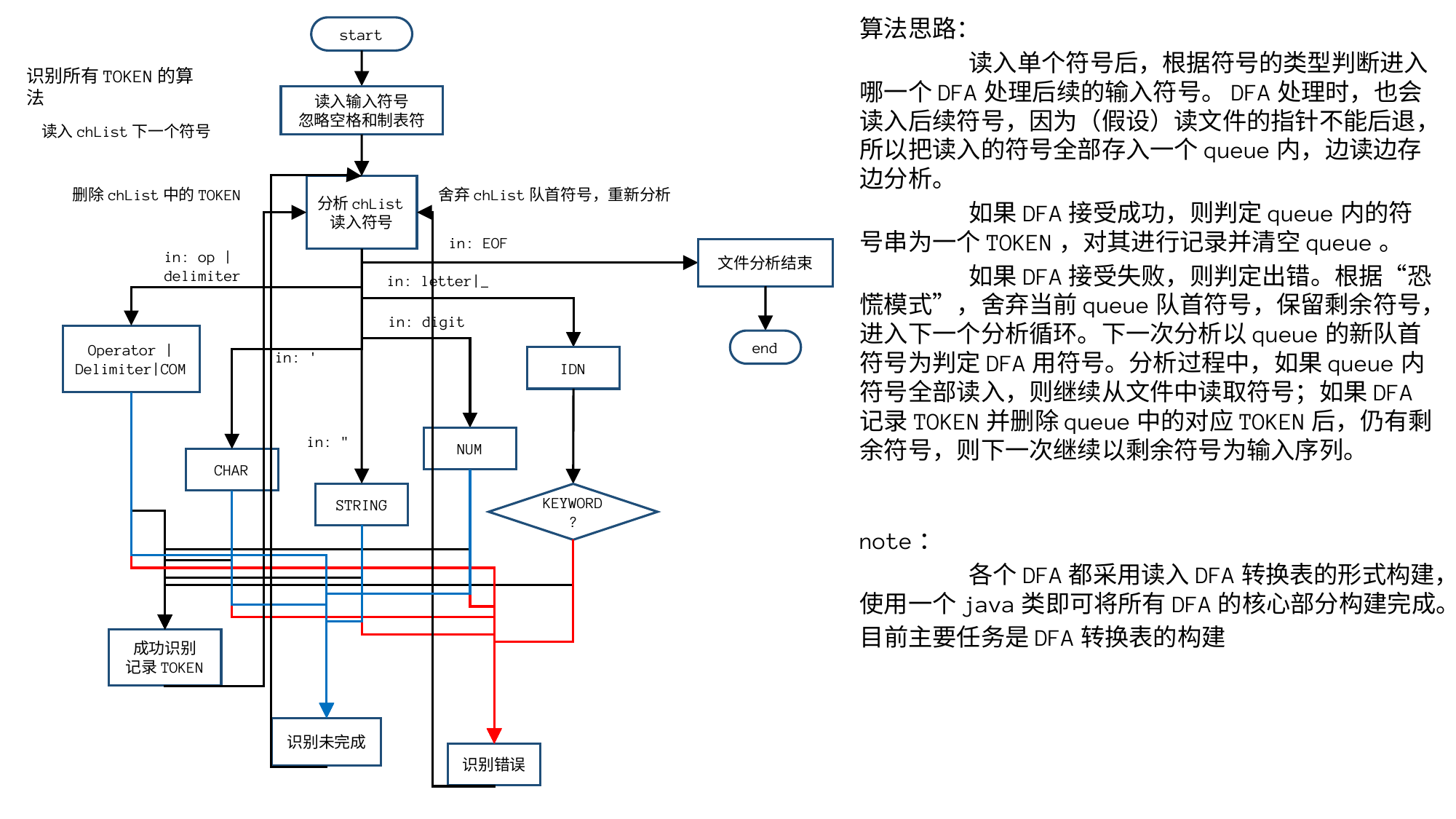

算法思路：
	读入单个符号后，根据符号的类型判断进入哪一个DFA处理后续的输入符号。DFA处理时，也会读入后续符号，因为（假设）读文件的指针不能后退，所以把读入的符号全部存入一个queue内，边读边存边分析。
	如果DFA接受成功，则判定queue内的符号串为一个TOKEN，对其进行记录并清空queue。
	如果DFA接受失败，则判定出错。根据“恐慌模式”，舍弃当前queue队首符号，保留剩余符号，进入下一个分析循环。下一次分析以queue的新队首符号为判定DFA用符号。分析过程中，如果queue内符号全部读入，则继续从文件中读取符号；如果DFA记录TOKEN并删除queue中的对应TOKEN后，仍有剩余符号，则下一次继续以剩余符号为输入序列。
start
识别所有TOKEN的算法
读入输入符号
忽略空格和制表符
读入chList下一个符号
分析chList读入符号
删除chList中的TOKEN
舍弃chList队首符号，重新分析
in: EOF
文件分析结束
in: op | delimiter
in: letter|_
in: digit
Operator | Delimiter|COM
end
in: '
IDN
in: "
NUM
CHAR
STRING
KEYWORD?
note：
	各个DFA都采用读入DFA转换表的形式构建，使用一个java类即可将所有DFA的核心部分构建完成。
目前主要任务是DFA转换表的构建
成功识别
记录TOKEN
识别未完成
识别错误